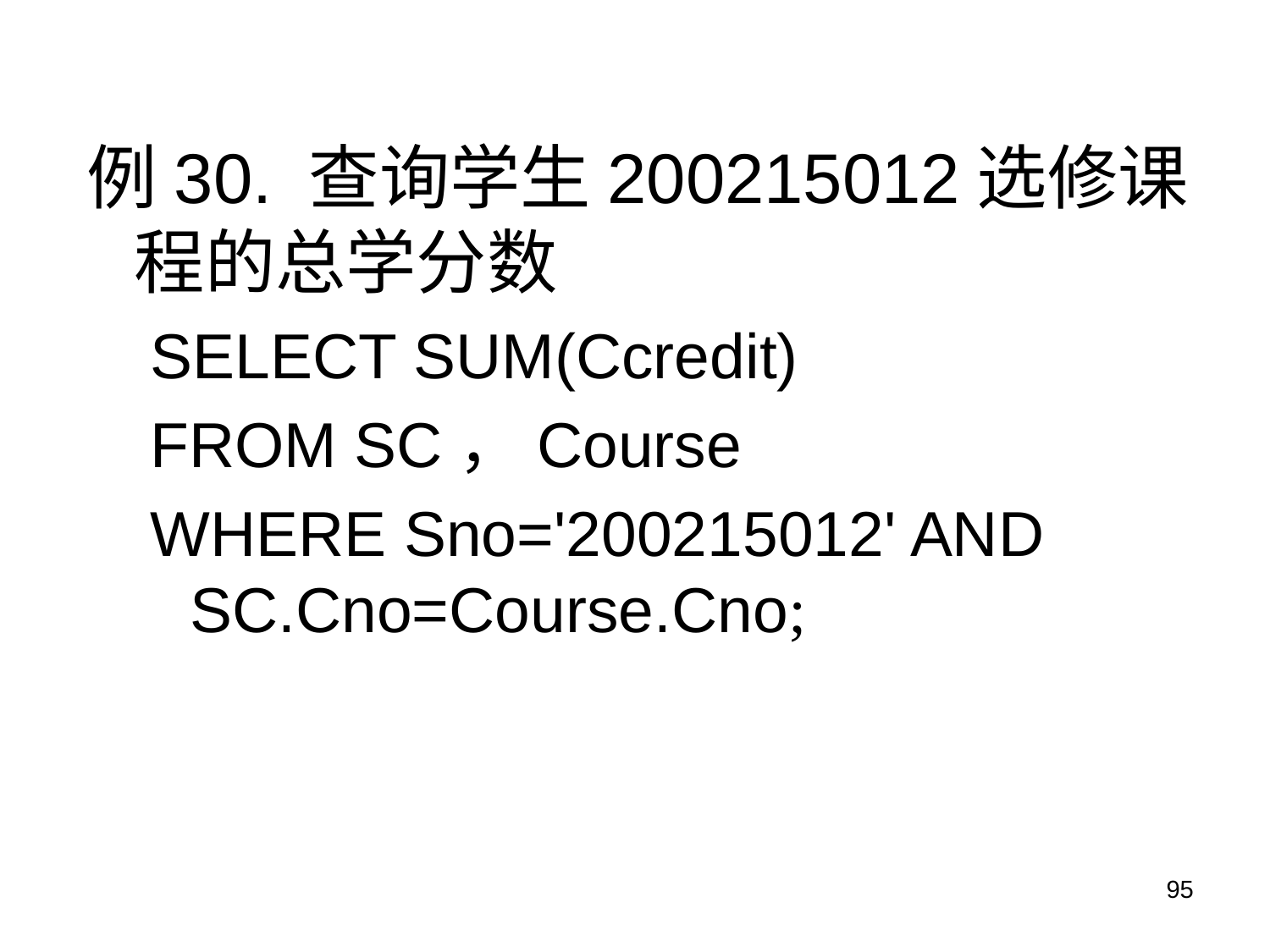

例30. 查询学生200215012选修课程的总学分数
SELECT SUM(Ccredit)
FROM SC，Course
WHERE Sno='200215012' AND SC.Cno=Course.Cno;

95